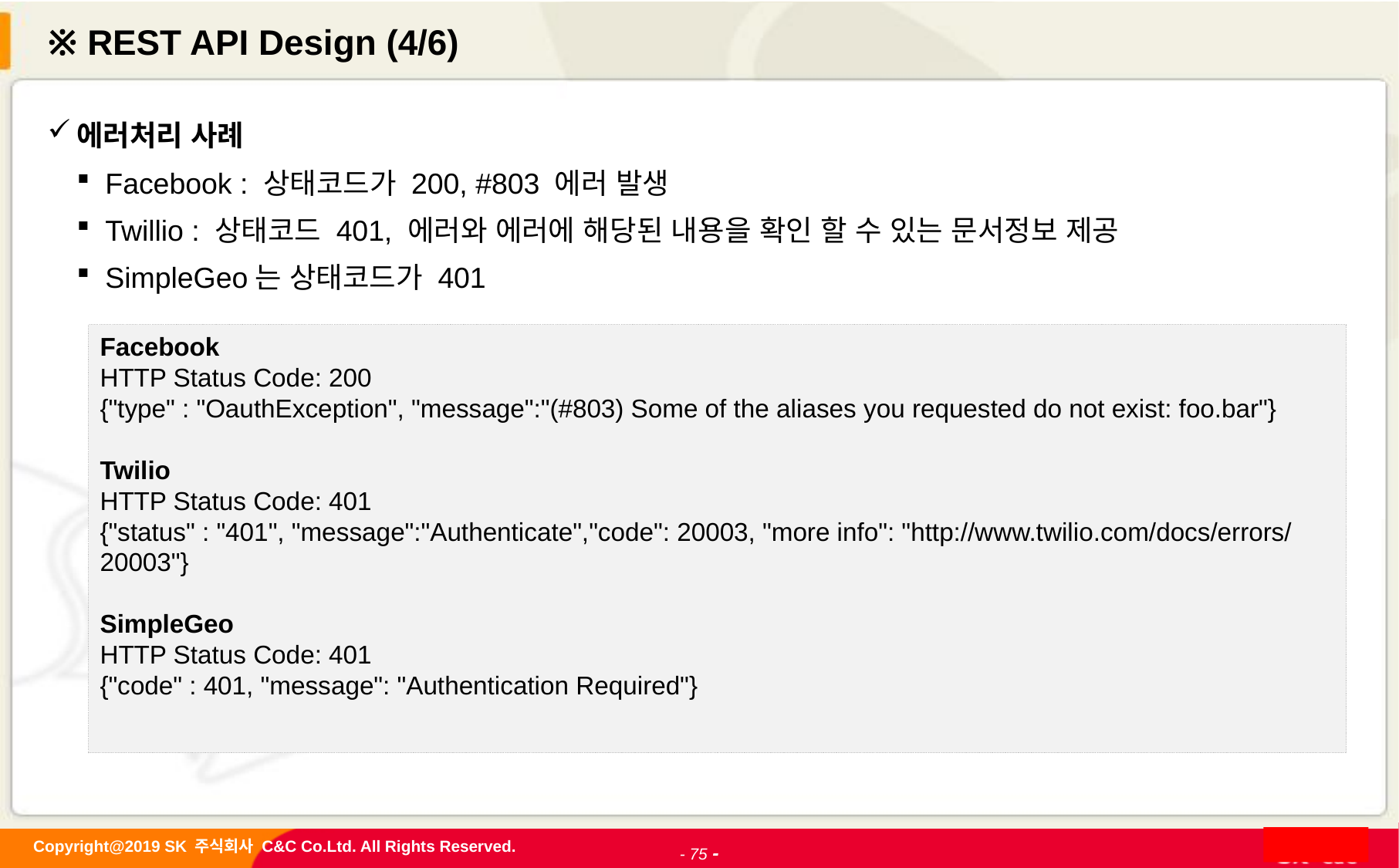

# ※ REST API Design (4/6)
에러처리 사례
Facebook : 상태코드가 200, #803 에러 발생
Twillio : 상태코드 401, 에러와 에러에 해당된 내용을 확인 할 수 있는 문서정보 제공
SimpleGeo는 상태코드가 401

Facebook
HTTP Status Code: 200
{"type" : "OauthException", "message":"(#803) Some of the aliases you requested do not exist: foo.bar"}

Twilio
HTTP Status Code: 401
{"status" : "401", "message":"Authenticate","code": 20003, "more info": "http://www.twilio.com/docs/errors/20003"}

SimpleGeo
HTTP Status Code: 401
{"code" : 401, "message": "Authentication Required"}